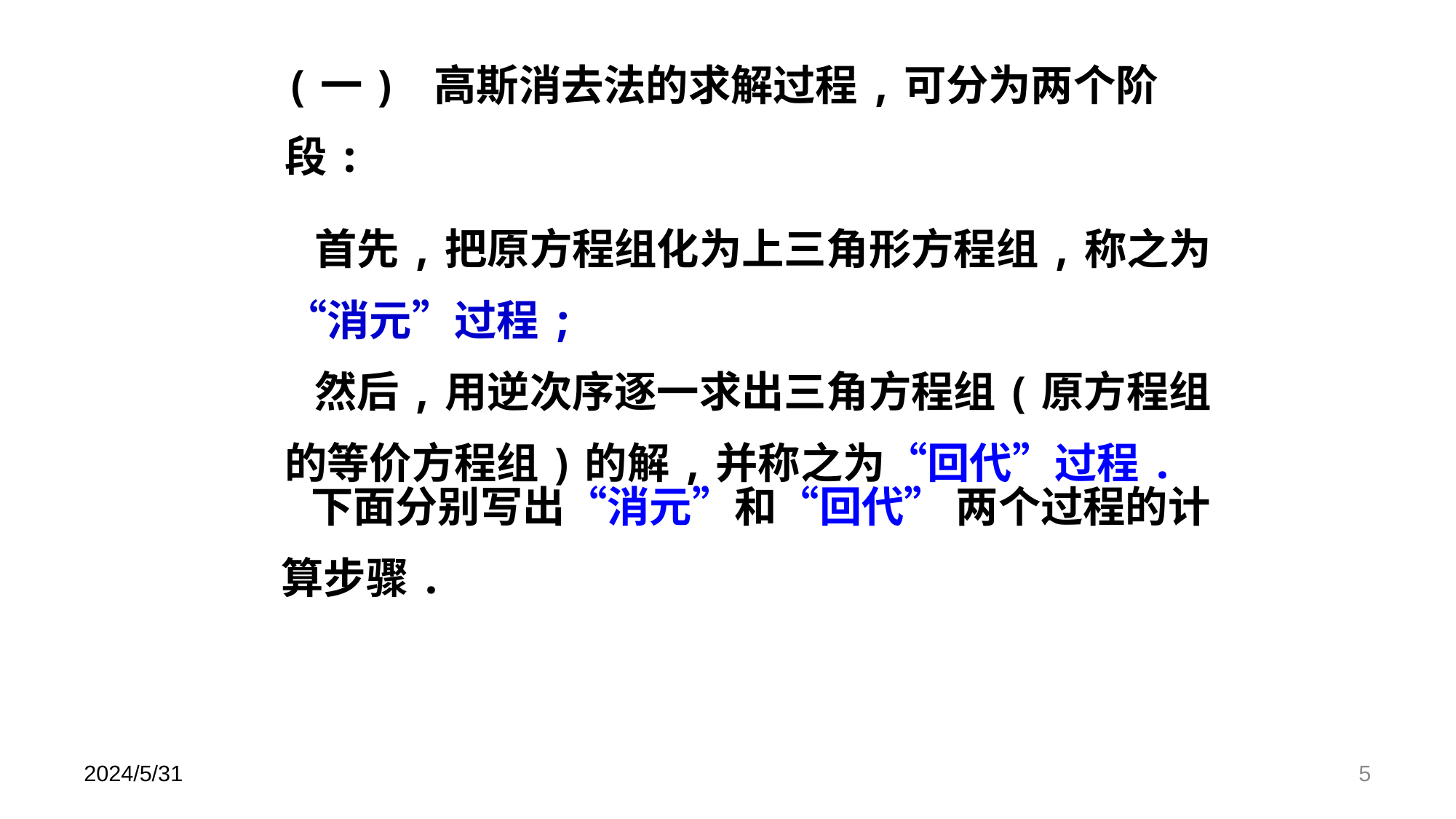

(一) 高斯消去法的求解过程,可分为两个阶段:
  首先,把原方程组化为上三角形方程组,称之为 “消元”过程;
  然后,用逆次序逐一求出三角方程组(原方程组的等价方程组)的解,并称之为“回代”过程.
  下面分别写出“消元”和“回代” 两个过程的计算步骤.

2024/5/31
5